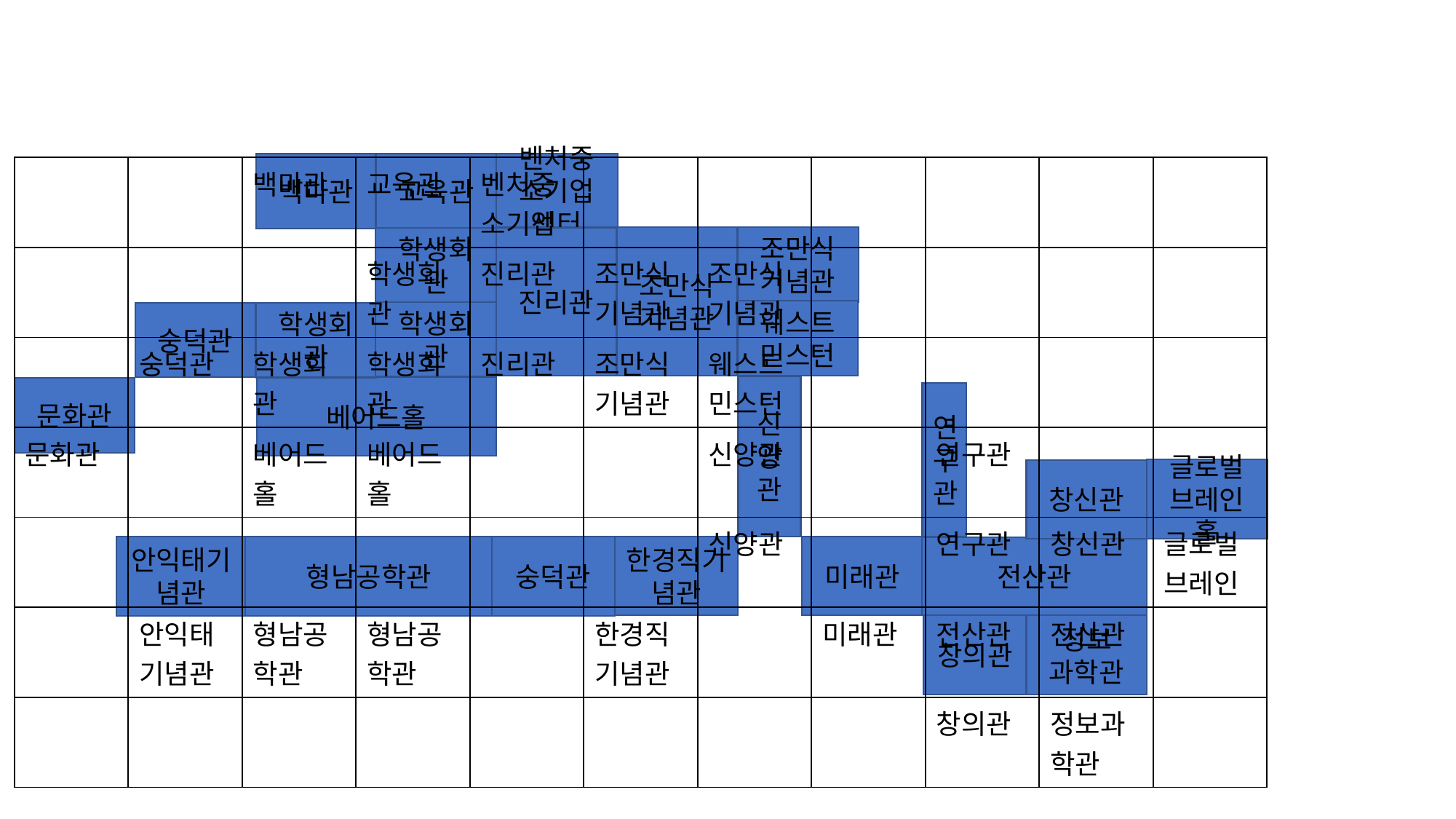

벤처중소기업센터
백마관
교육관
|  |  | 백마관 | 교육관 | 벤처중소기업 |  |  |  |  |  |  |
| --- | --- | --- | --- | --- | --- | --- | --- | --- | --- | --- |
|  |  |  | 학생회관 | 진리관 | 조만식기념관 | 조만식기념관 |  |  |  |  |
|  | 숭덕관 | 학생회관 | 학생회관 | 진리관 | 조만식기념관 | 웨스트민스턴 |  |  |  |  |
| 문화관 |  | 베어드홀 | 베어드홀 |  |  | 신양관 |  | 연구관 |  |  |
|  |  |  |  |  |  | 신양관 |  | 연구관 | 창신관 | 글로벌브레인 |
|  | 안익태기념관 | 형남공학관 | 형남공학관 |  | 한경직기념관 |  | 미래관 | 전산관 | 전산관 |  |
|  |  |  |  |  |  |  |  | 창의관 | 정보과학관 |  |
조만식기념관
조만식기념관
학생회관
진리관
웨스트민스턴
학생회관
숭덕관
학생회관
신양관
베어드홀
문화관
연구관
글로벌
브레인홀
창신관
미래관
한경직기념관
형남공학관
안익태기념관
숭덕관
전산관
창의관
정보
과학관